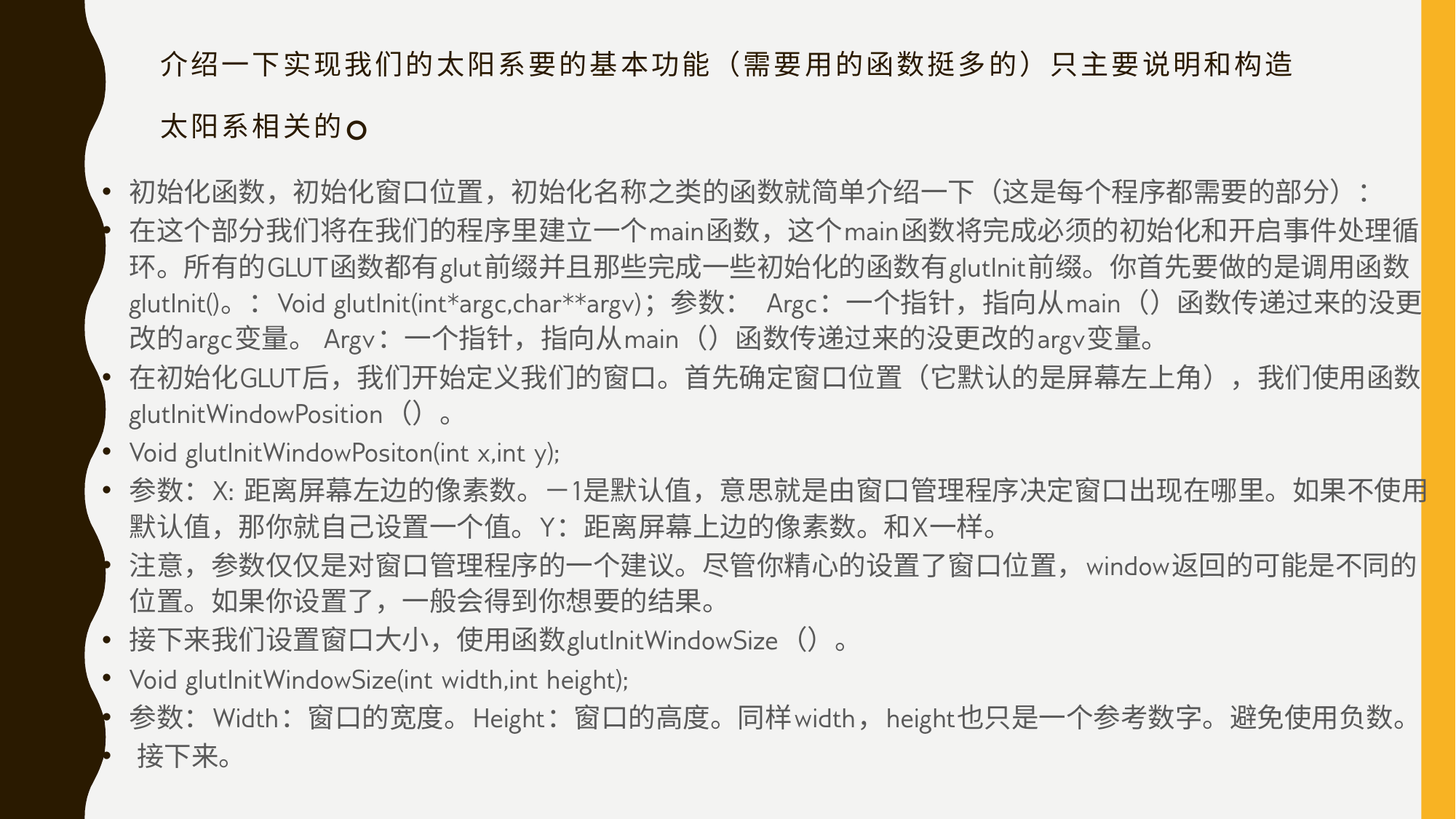

# 介绍一下实现我们的太阳系要的基本功能（需要用的函数挺多的）只主要说明和构造太阳系相关的。
初始化函数，初始化窗口位置，初始化名称之类的函数就简单介绍一下（这是每个程序都需要的部分）：
在这个部分我们将在我们的程序里建立一个main函数，这个main函数将完成必须的初始化和开启事件处理循环。所有的GLUT函数都有glut前缀并且那些完成一些初始化的函数有glutInit前缀。你首先要做的是调用函数glutInit()。：Void glutInit(int*argc,char**argv)；参数：  Argc：一个指针，指向从main（）函数传递过来的没更改的argc变量。 Argv：一个指针，指向从main（）函数传递过来的没更改的argv变量。
在初始化GLUT后，我们开始定义我们的窗口。首先确定窗口位置（它默认的是屏幕左上角），我们使用函数glutInitWindowPosition（）。
Void glutInitWindowPositon(int x,int y);
参数：X: 距离屏幕左边的像素数。－1是默认值，意思就是由窗口管理程序决定窗口出现在哪里。如果不使用默认值，那你就自己设置一个值。Y：距离屏幕上边的像素数。和X一样。
注意，参数仅仅是对窗口管理程序的一个建议。尽管你精心的设置了窗口位置，window返回的可能是不同的位置。如果你设置了，一般会得到你想要的结果。
接下来我们设置窗口大小，使用函数glutInitWindowSize（）。
Void glutInitWindowSize(int width,int height);
参数：Width：窗口的宽度。Height：窗口的高度。同样width，height也只是一个参考数字。避免使用负数。
 接下来。